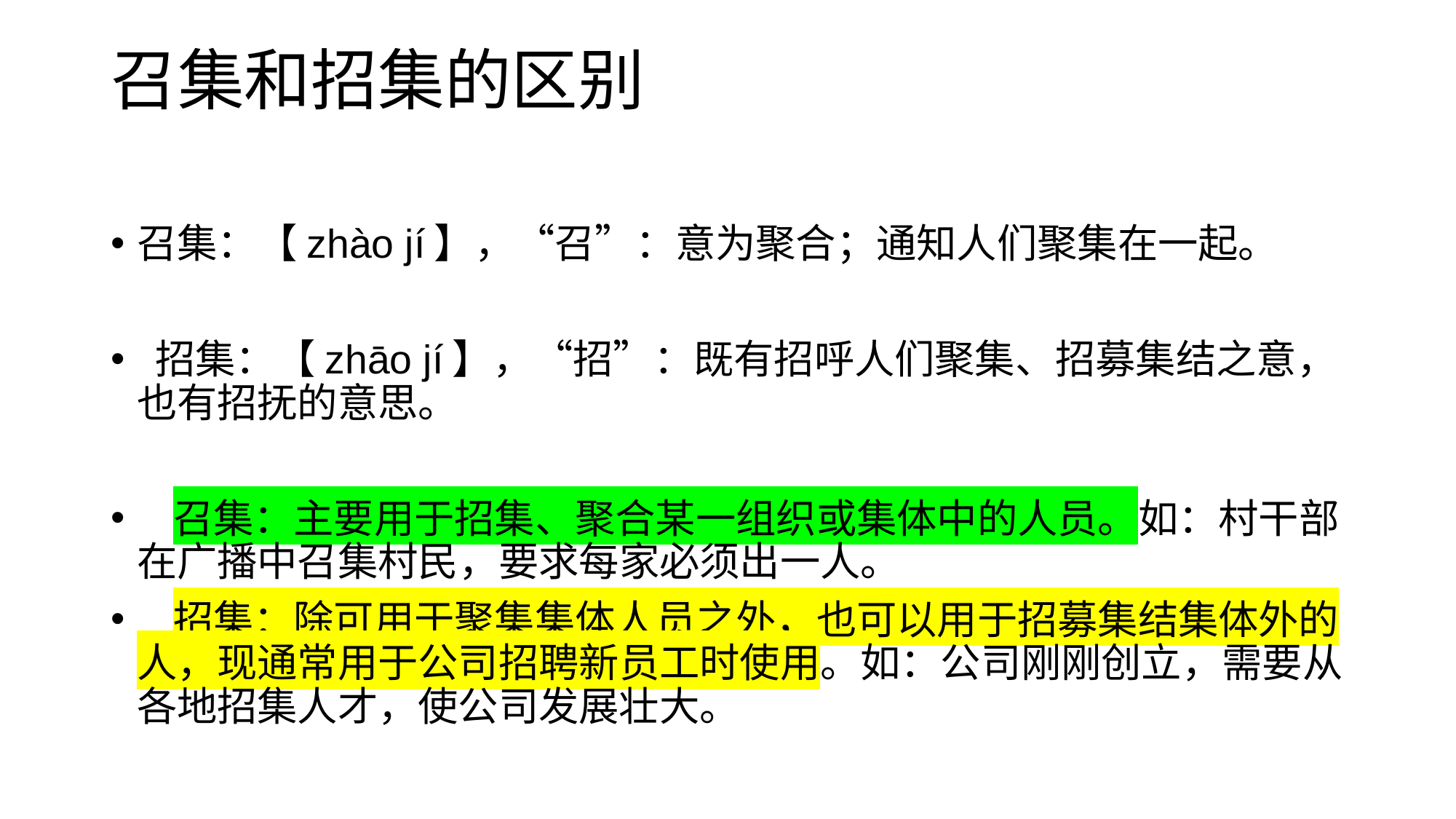

# 召集和招集的区别
召集：【zhào jí】，“召”：意为聚合；通知人们聚集在一起。

 招集：【zhāo jí】，“招”：既有招呼人们聚集、招募集结之意，也有招抚的意思。

   召集：主要用于招集、聚合某一组织或集体中的人员。如：村干部在广播中召集村民，要求每家必须出一人。
   招集：除可用于聚集集体人员之外，也可以用于招募集结集体外的人，现通常用于公司招聘新员工时使用。如：公司刚刚创立，需要从各地招集人才，使公司发展壮大。